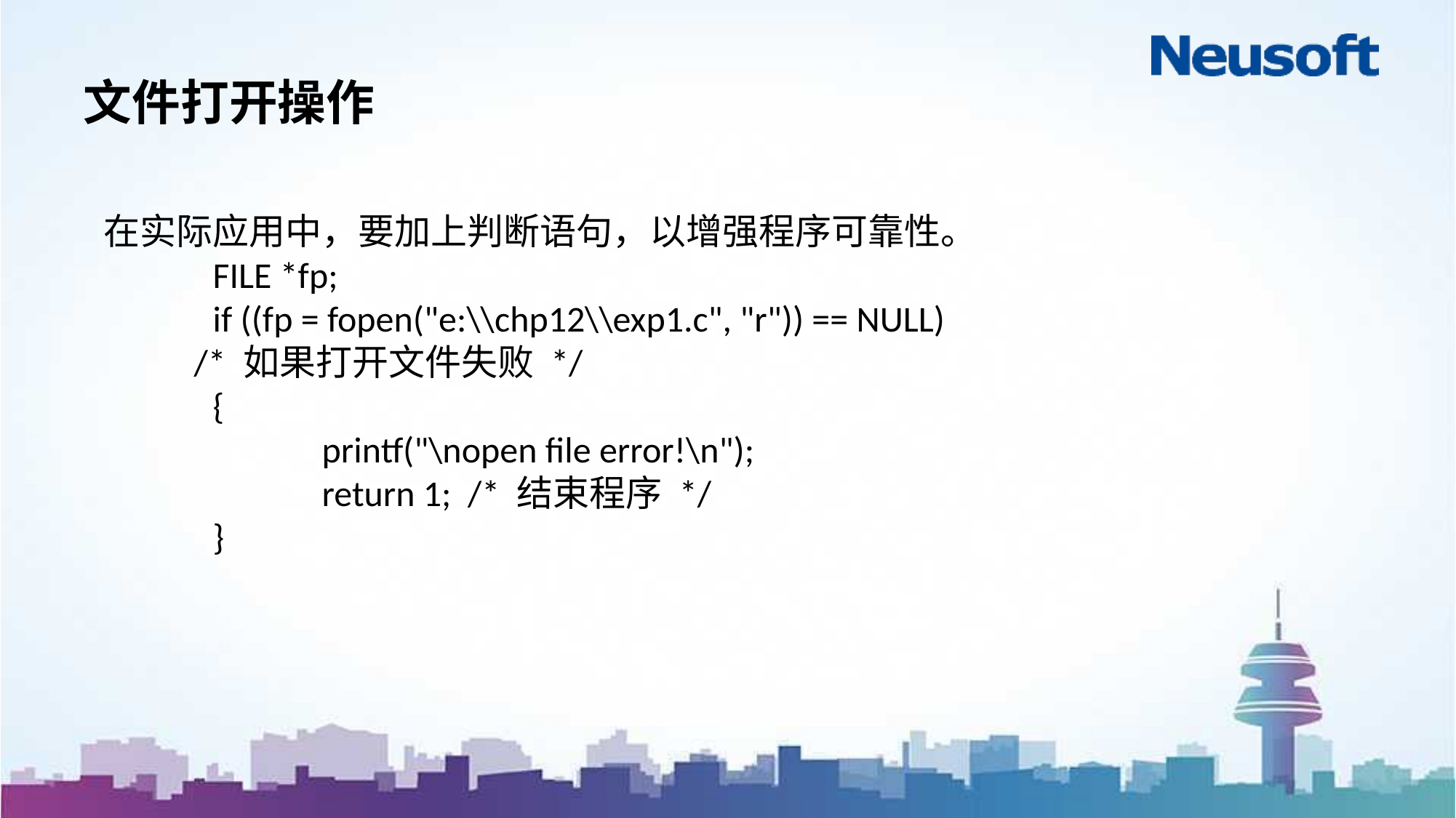

# 文件打开操作
在实际应用中，要加上判断语句，以增强程序可靠性。
	FILE *fp;
	if ((fp = fopen("e:\\chp12\\exp1.c", "r")) == NULL)
           /* 如果打开文件失败 */
	{
		printf("\nopen file error!\n");
		return 1;  /* 结束程序 */
	}